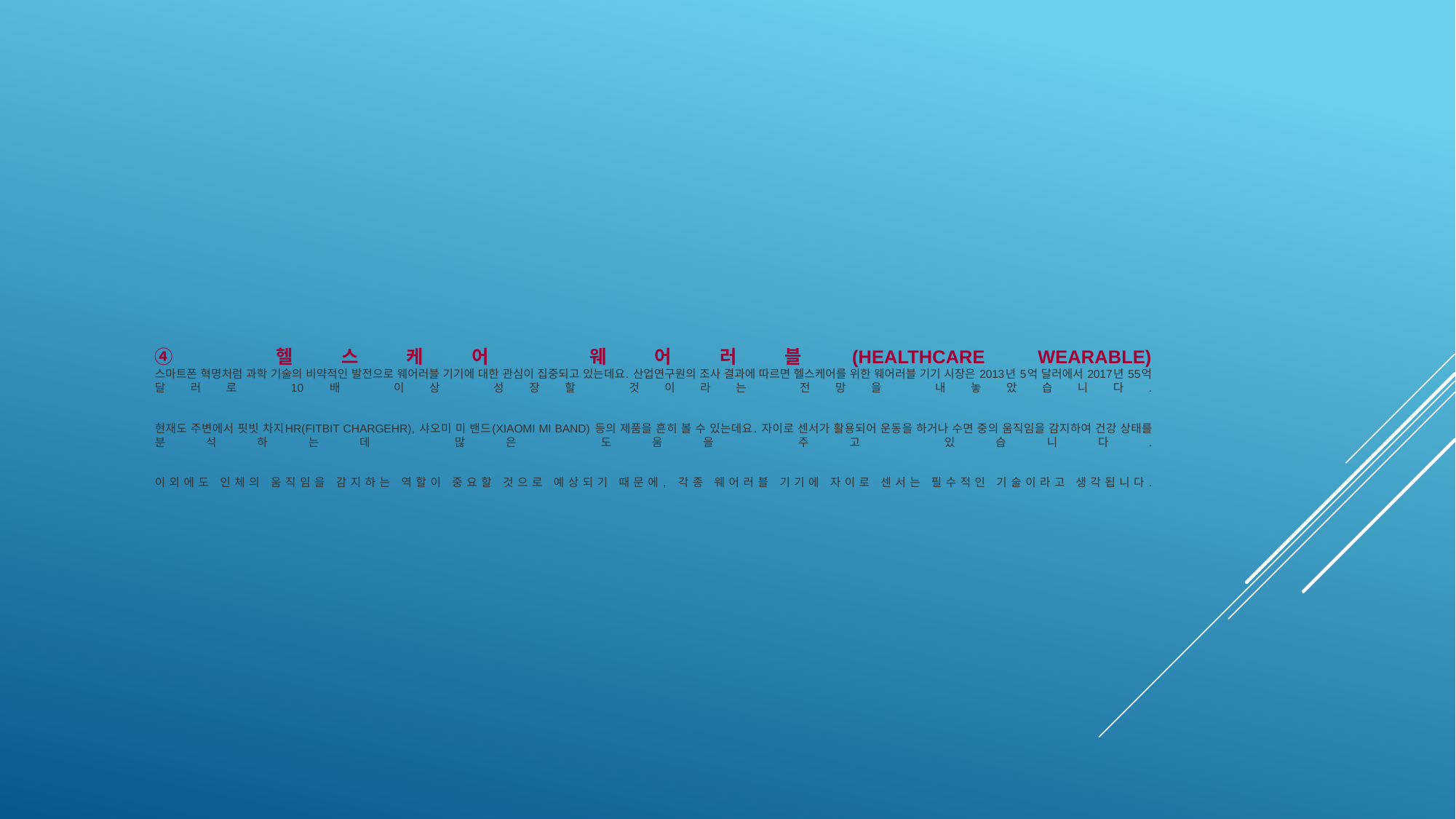

# ④ 헬스케어 웨어러블(Healthcare Wearable) 스마트폰 혁명처럼 과학 기술의 비약적인 발전으로 웨어러블 기기에 대한 관심이 집중되고 있는데요. 산업연구원의 조사 결과에 따르면 헬스케어를 위한 웨어러블 기기 시장은 2013년 5억 달러에서 2017년 55억 달러로 10배 이상 성장할 것이라는 전망을 내놓았습니다. 현재도 주변에서 핏빗 차지HR(FITBIT ChargeHR), 샤오미 미 밴드(XIAOMI MI BAND) 등의 제품을 흔히 볼 수 있는데요. 자이로 센서가 활용되어 운동을 하거나 수면 중의 움직임을 감지하여 건강 상태를 분석하는데 많은 도움을 주고 있습니다. 이외에도 인체의 움직임을 감지하는 역할이 중요할 것으로 예상되기 때문에, 각종 웨어러블 기기에 자이로 센서는 필수적인 기술이라고 생각됩니다.